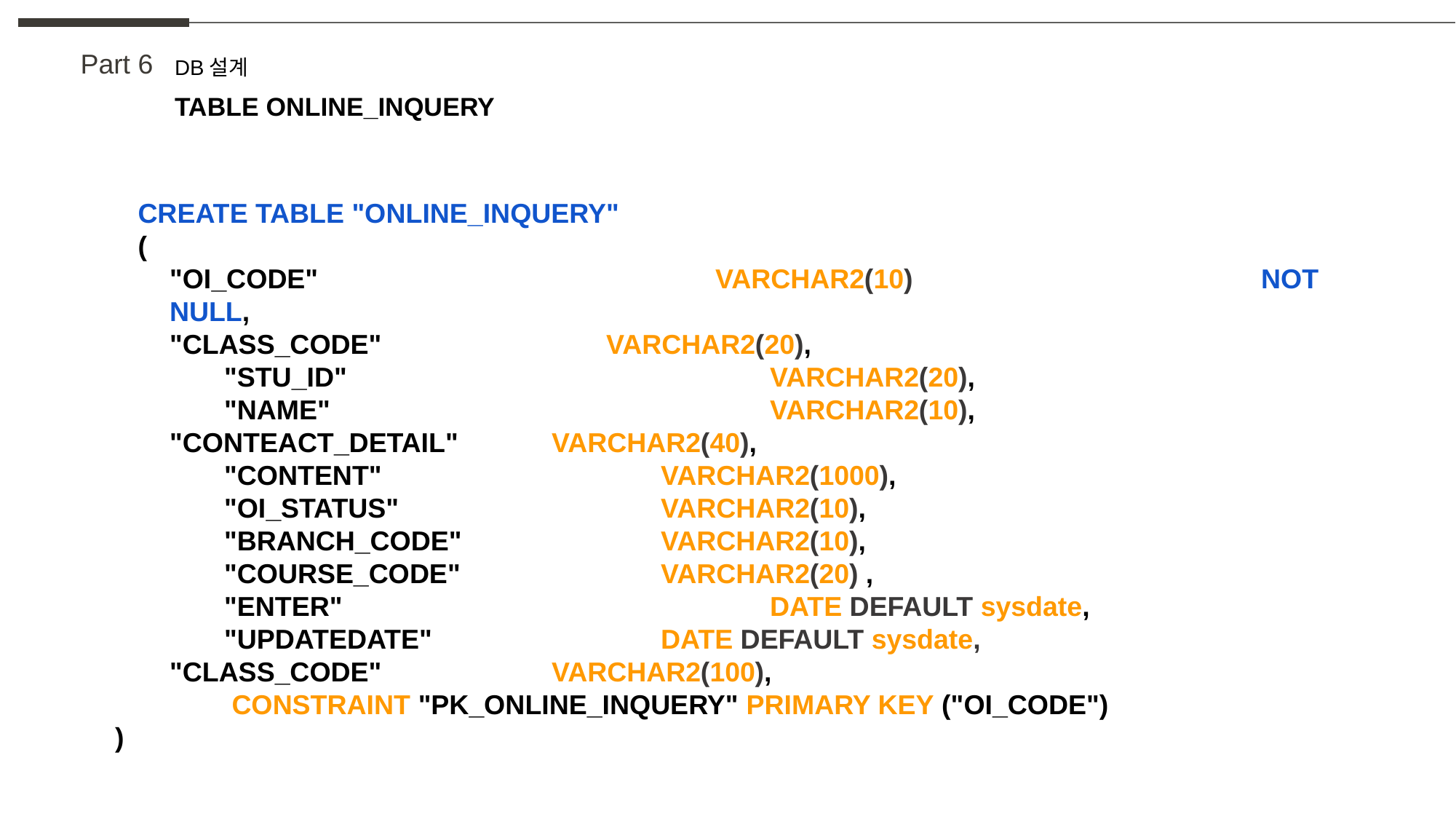

Part 6
DB설계
TABLE ONLINE_INQUERY

   CREATE TABLE "ONLINE_INQUERY"
   (
"OI_CODE" 				VARCHAR2(10) 				NOT NULL,
"CLASS_CODE" 		VARCHAR2(20),
	"STU_ID" 				VARCHAR2(20),
	"NAME" 				VARCHAR2(10),
"CONTEACT_DETAIL" 	VARCHAR2(40),
	"CONTENT" 			VARCHAR2(1000),
	"OI_STATUS" 			VARCHAR2(10),
	"BRANCH_CODE" 		VARCHAR2(10),
	"COURSE_CODE" 		VARCHAR2(20) ,
	"ENTER" 				DATE DEFAULT sysdate,
	"UPDATEDATE" 			DATE DEFAULT sysdate,
"CLASS_CODE" 		VARCHAR2(100),
	 CONSTRAINT "PK_ONLINE_INQUERY" PRIMARY KEY ("OI_CODE")
)